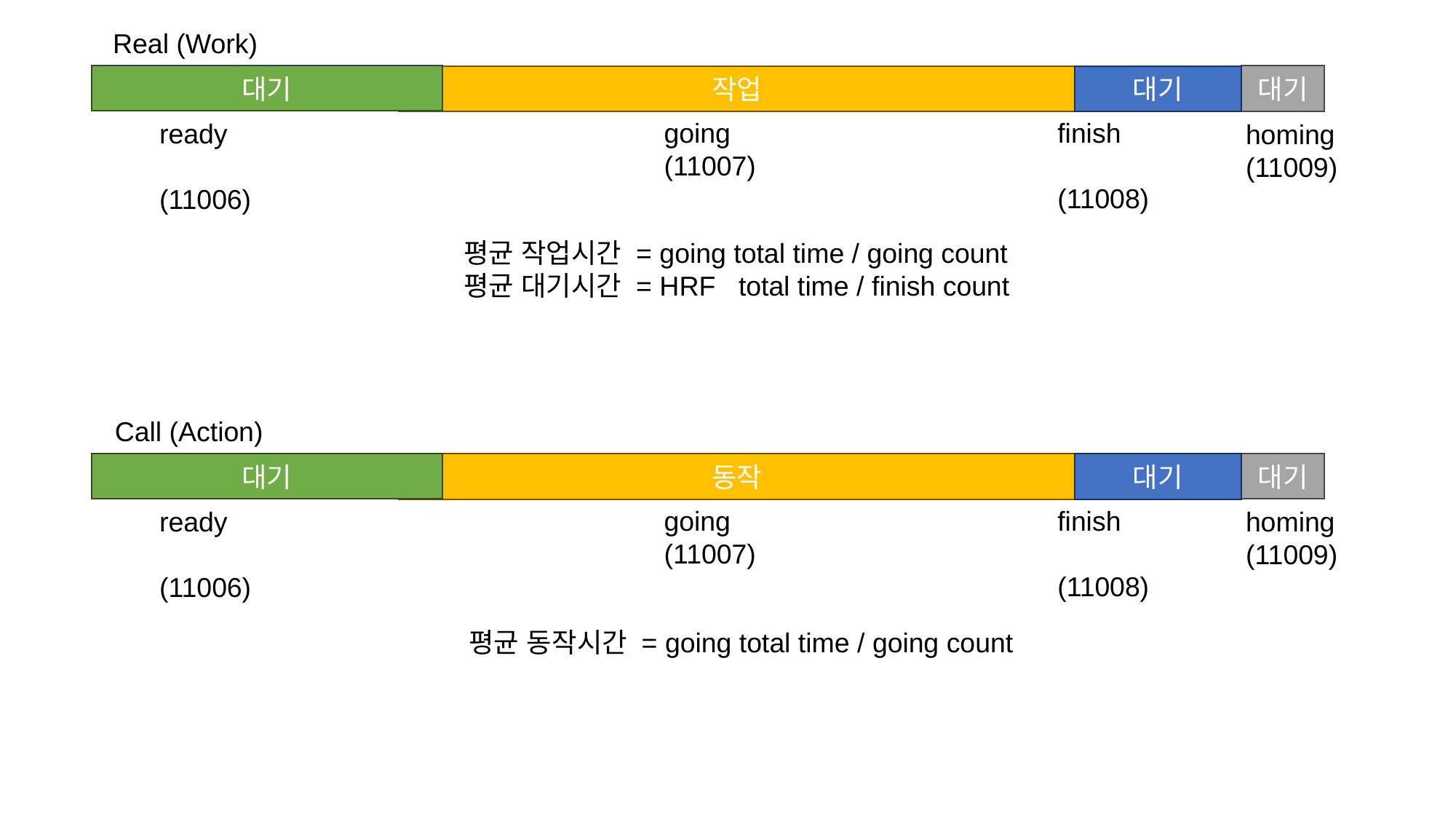

Real (Work)
대기
대기
작업
대기
going
(11007)
finish                    (11008)
ready                     (11006)
homing
(11009)
평균 작업시간 = going total time / going count
평균 대기시간 = HRF   total time / finish count
Call (Action)
대기
대기
동작
대기
going
(11007)
finish                    (11008)
ready                     (11006)
homing
(11009)
평균 동작시간 = going total time / going count